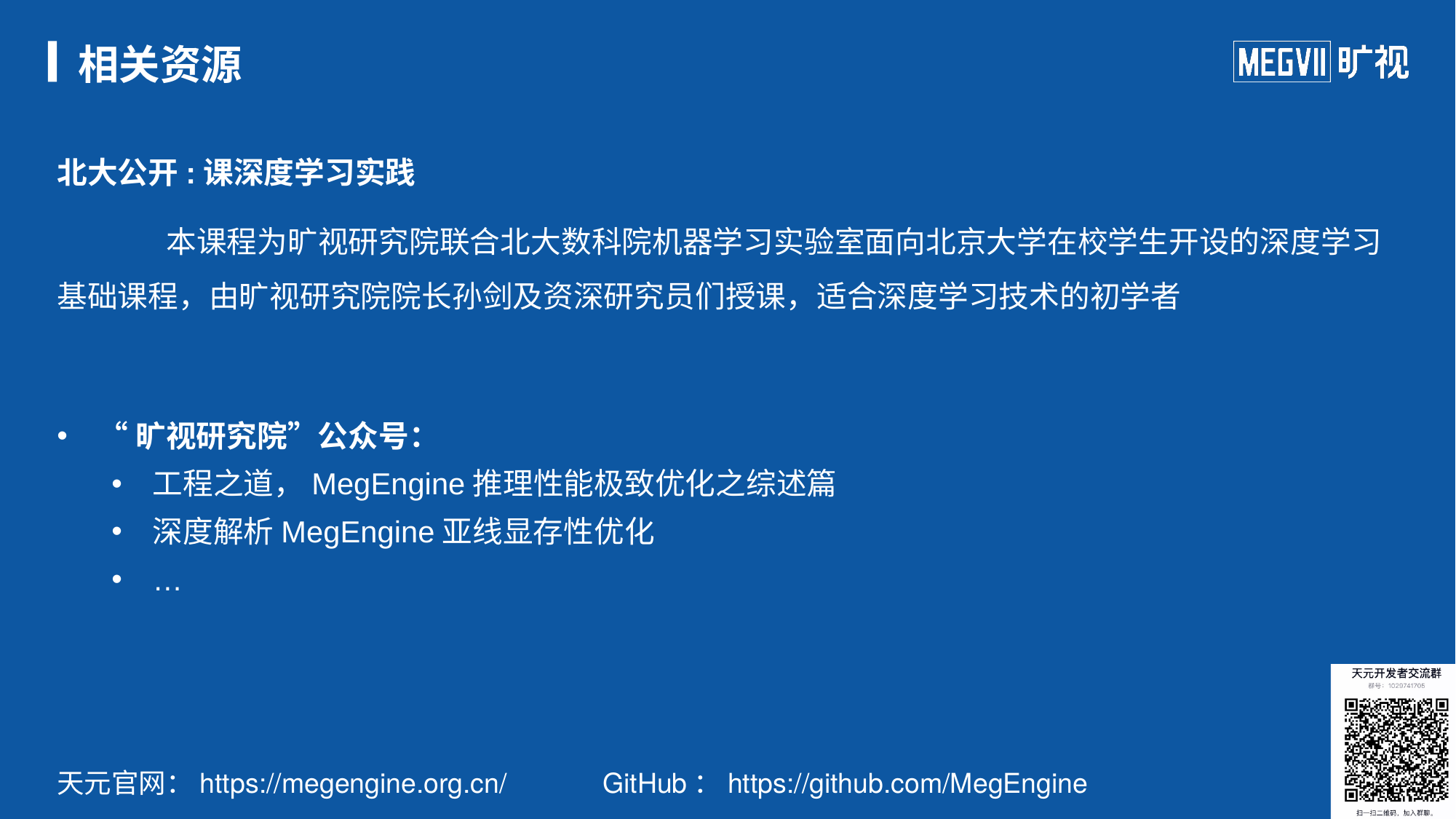

# 相关资源
北大公开:课深度学习实践
	本课程为旷视研究院联合北大数科院机器学习实验室面向北京大学在校学生开设的深度学习基础课程，由旷视研究院院长孙剑及资深研究员们授课，适合深度学习技术的初学者

“旷视研究院”公众号：
工程之道，MegEngine推理性能极致优化之综述篇
深度解析MegEngine亚线显存性优化
…